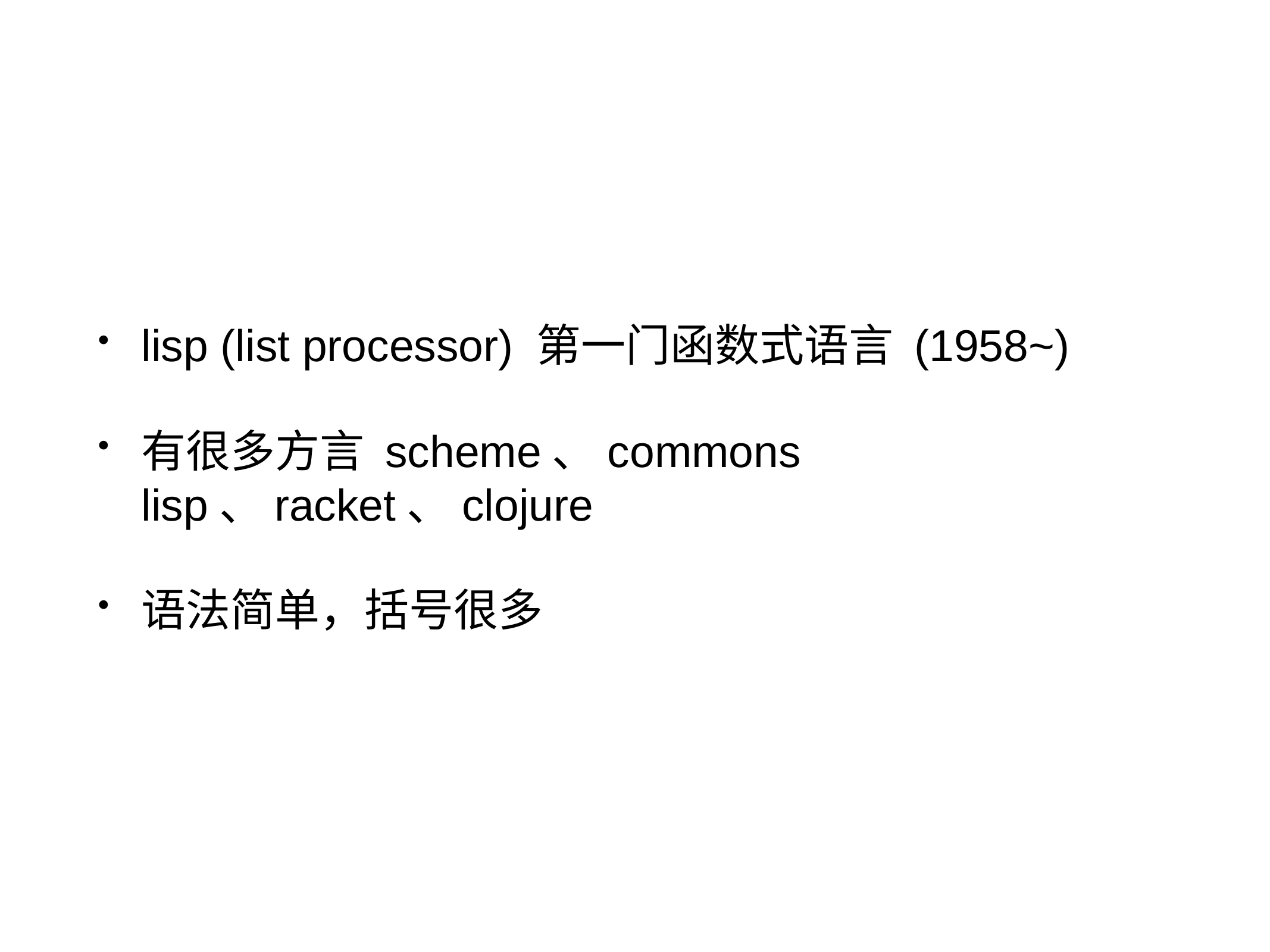

lisp (list processor) 第一门函数式语言 (1958~)
有很多方言 scheme、commons lisp、racket、clojure
语法简单，括号很多